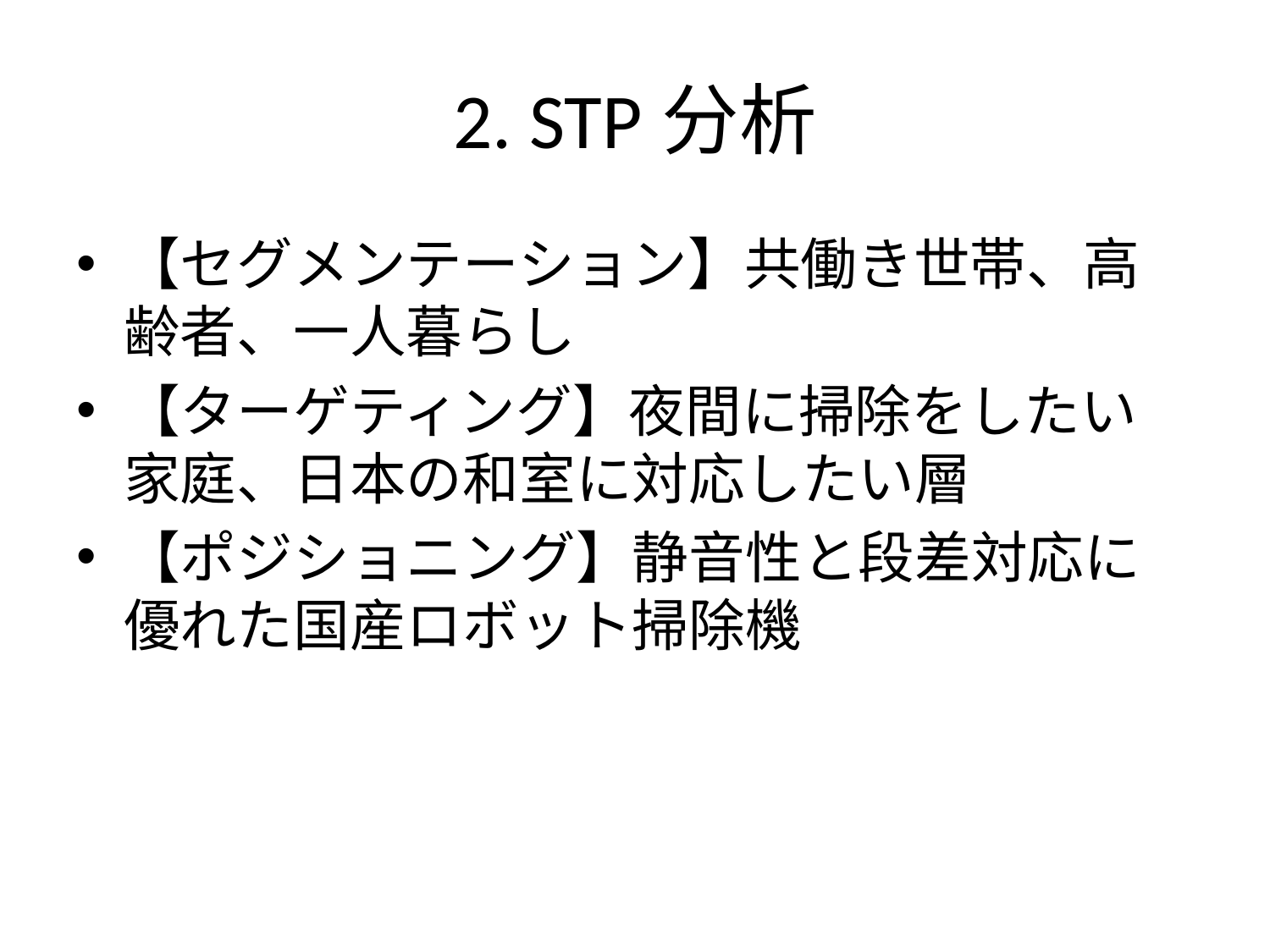

# 2. STP分析
【セグメンテーション】共働き世帯、高齢者、一人暮らし
【ターゲティング】夜間に掃除をしたい家庭、日本の和室に対応したい層
【ポジショニング】静音性と段差対応に優れた国産ロボット掃除機